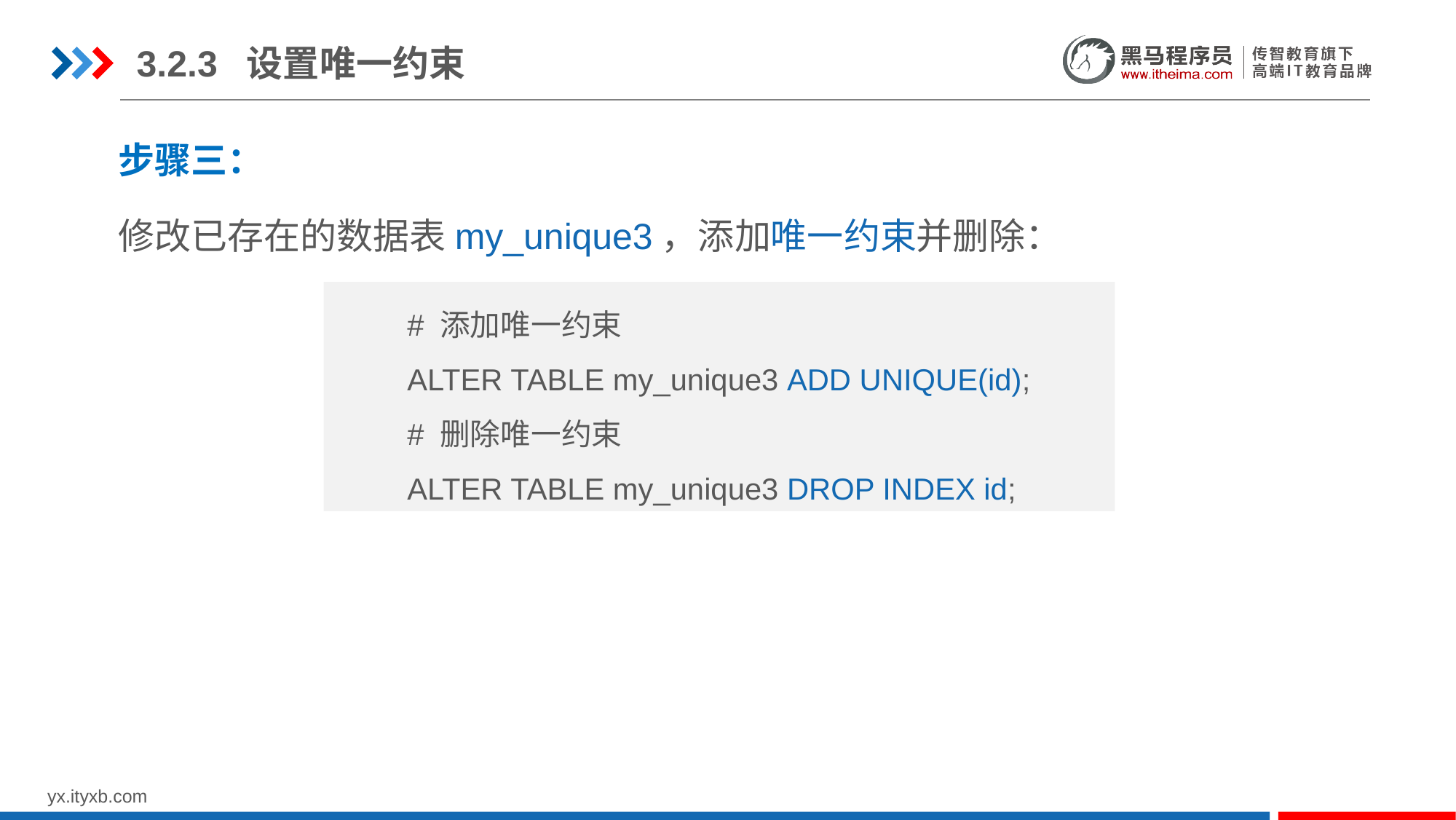

3.2.3  设置唯一约束
步骤三：
修改已存在的数据表my_unique3，添加唯一约束并删除：
# 添加唯一约束
ALTER TABLE my_unique3 ADD UNIQUE(id);
# 删除唯一约束
ALTER TABLE my_unique3 DROP INDEX id;